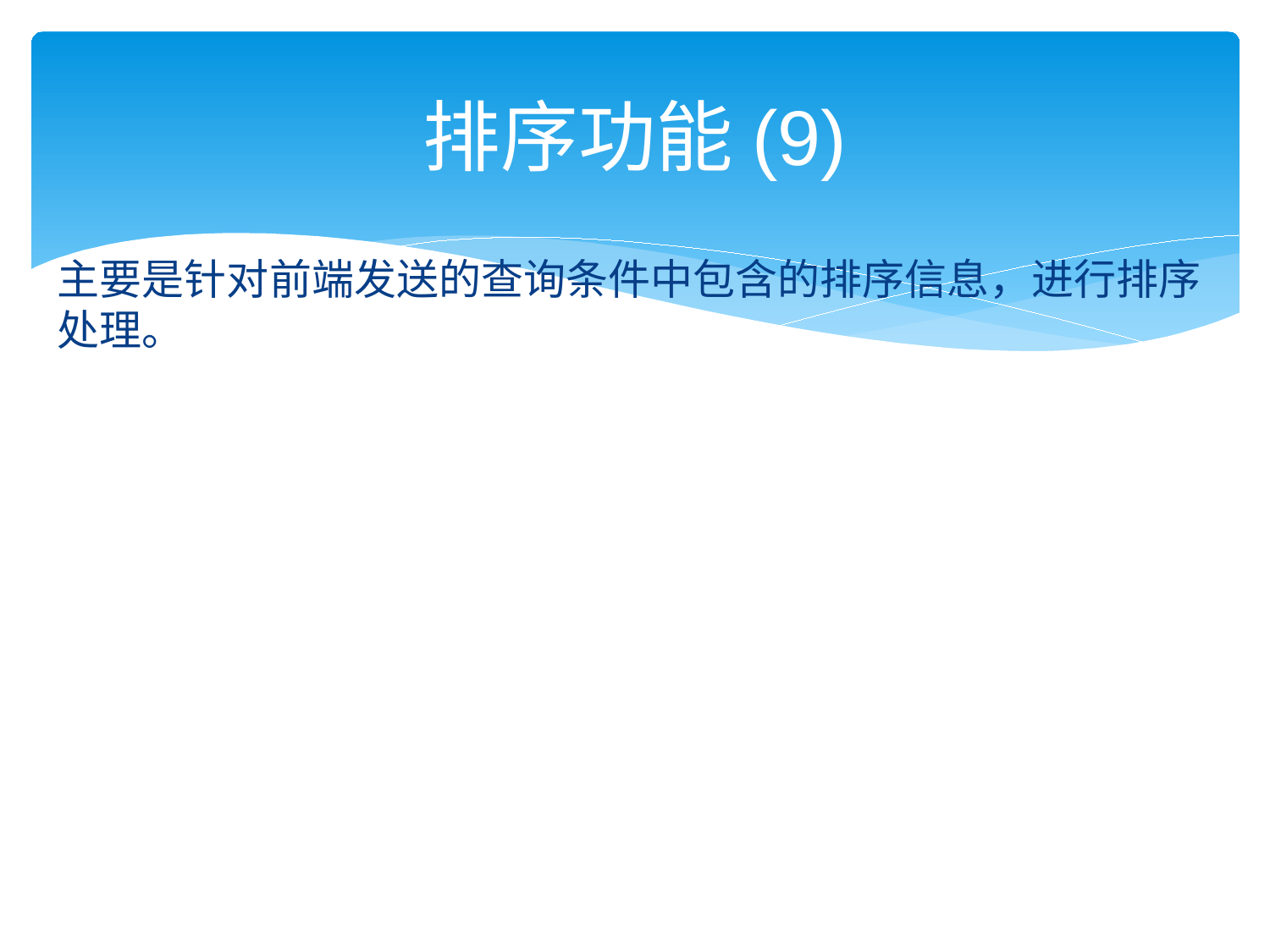

# 排序功能(9)
主要是针对前端发送的查询条件中包含的排序信息，进行排序处理。